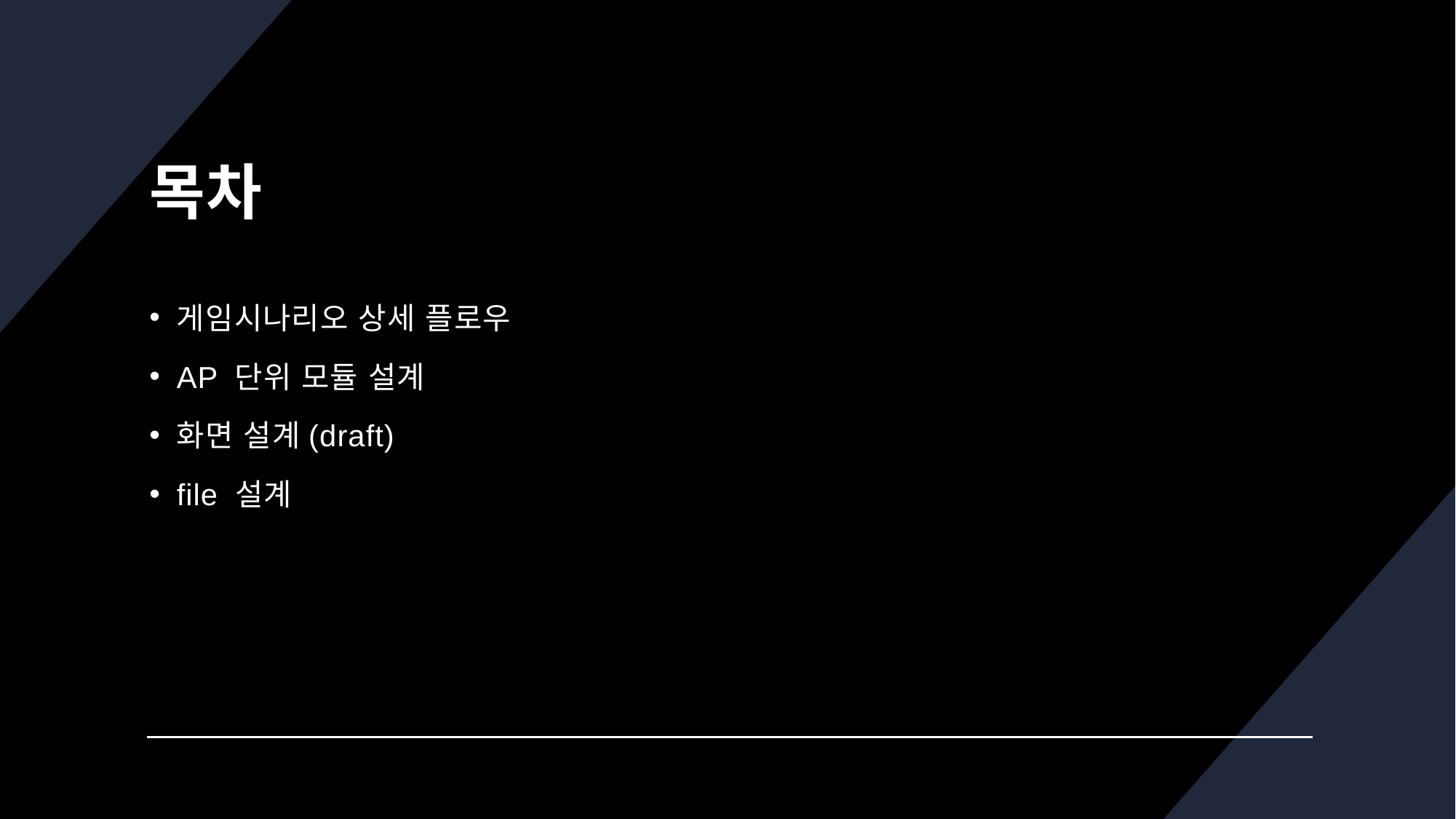

# 목차
게임시나리오 상세 플로우
AP 단위 모듈 설계
화면 설계(draft)
file 설계